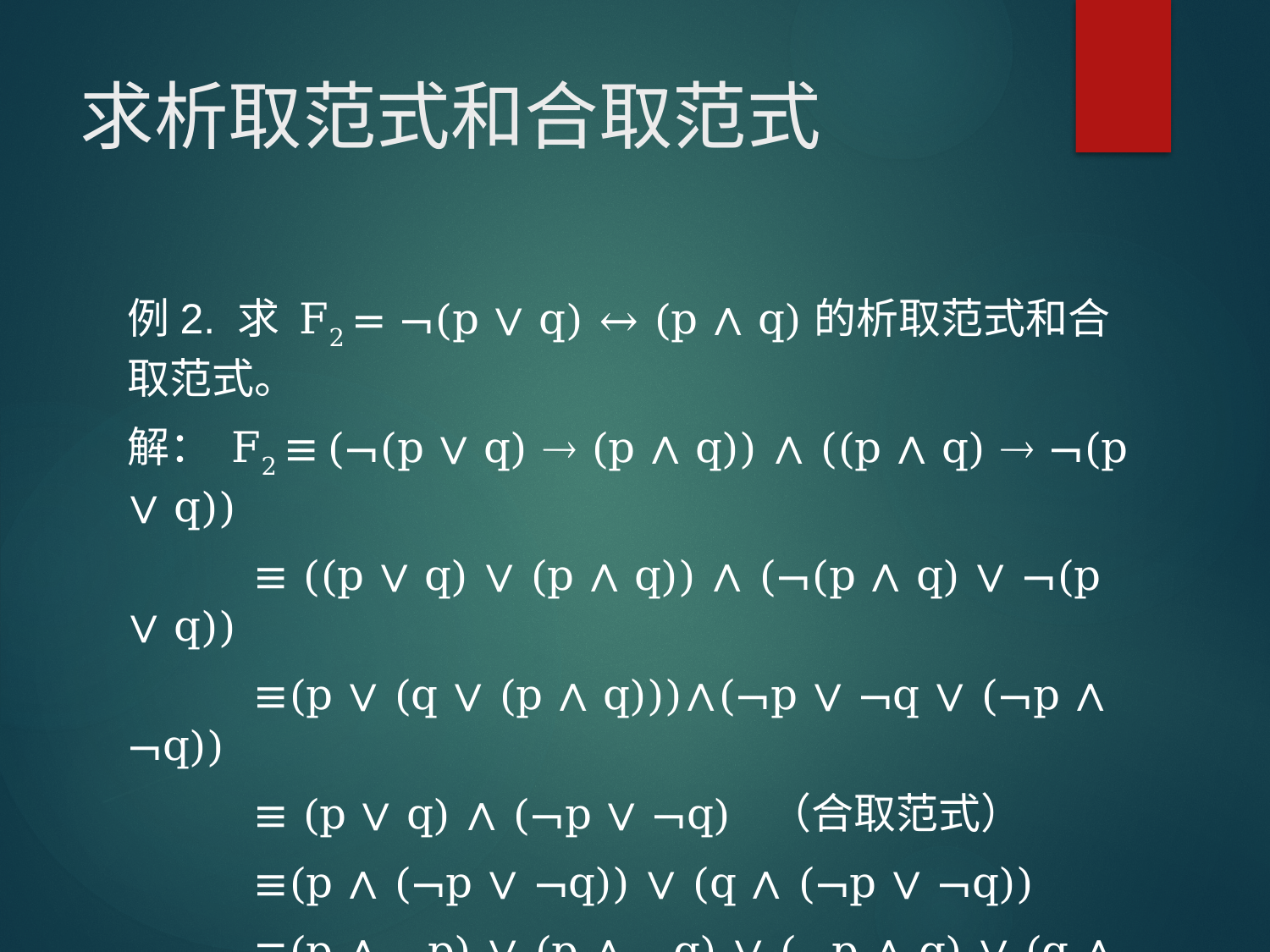

# 求析取范式和合取范式
例2. 求 F2 = ¬(p ∨ q) ↔ (p ∧ q)的析取范式和合取范式。
解： F2 ≡ (¬(p ∨ q) → (p ∧ q)) ∧ ((p ∧ q) → ¬(p ∨ q))
	≡ ((p ∨ q) ∨ (p ∧ q)) ∧ (¬(p ∧ q) ∨ ¬(p ∨ q))
	≡(p ∨ (q ∨ (p ∧ q)))∧(¬p ∨ ¬q ∨ (¬p ∧ ¬q))
	≡ (p ∨ q) ∧ (¬p ∨ ¬q)  （合取范式）
	≡(p ∧ (¬p ∨ ¬q)) ∨ (q ∧ (¬p ∨ ¬q))
	≡(p ∧ ¬p) ∨ (p ∧ ¬q) ∨ (¬p ∧ q) ∨ (q ∧ ¬q)
	≡ (p ∧ ¬q) ∨ (¬p ∧ q) （析取范式）